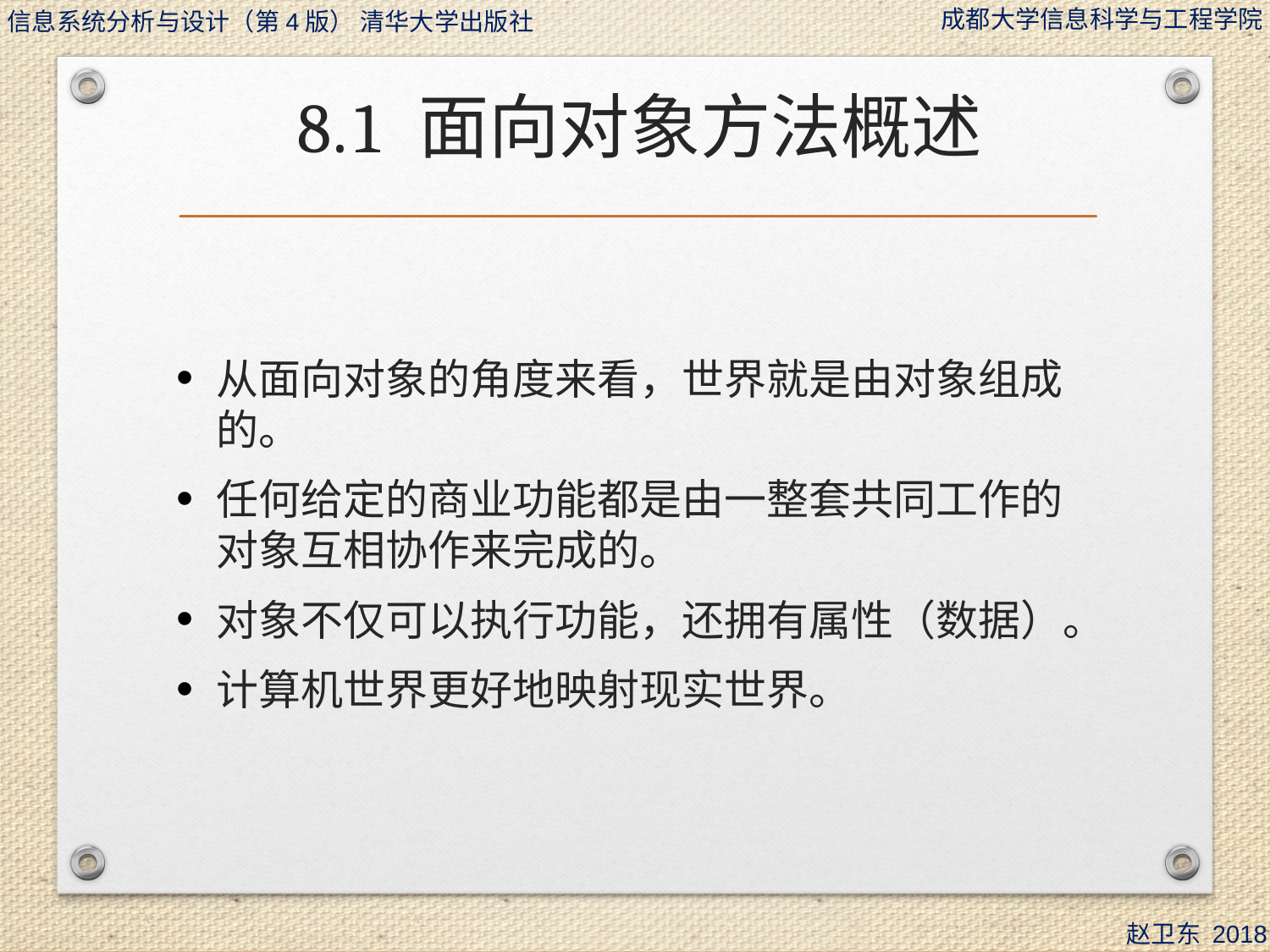

# 8.1 面向对象方法概述
从面向对象的角度来看，世界就是由对象组成的。
任何给定的商业功能都是由一整套共同工作的对象互相协作来完成的。
对象不仅可以执行功能，还拥有属性（数据）。
计算机世界更好地映射现实世界。